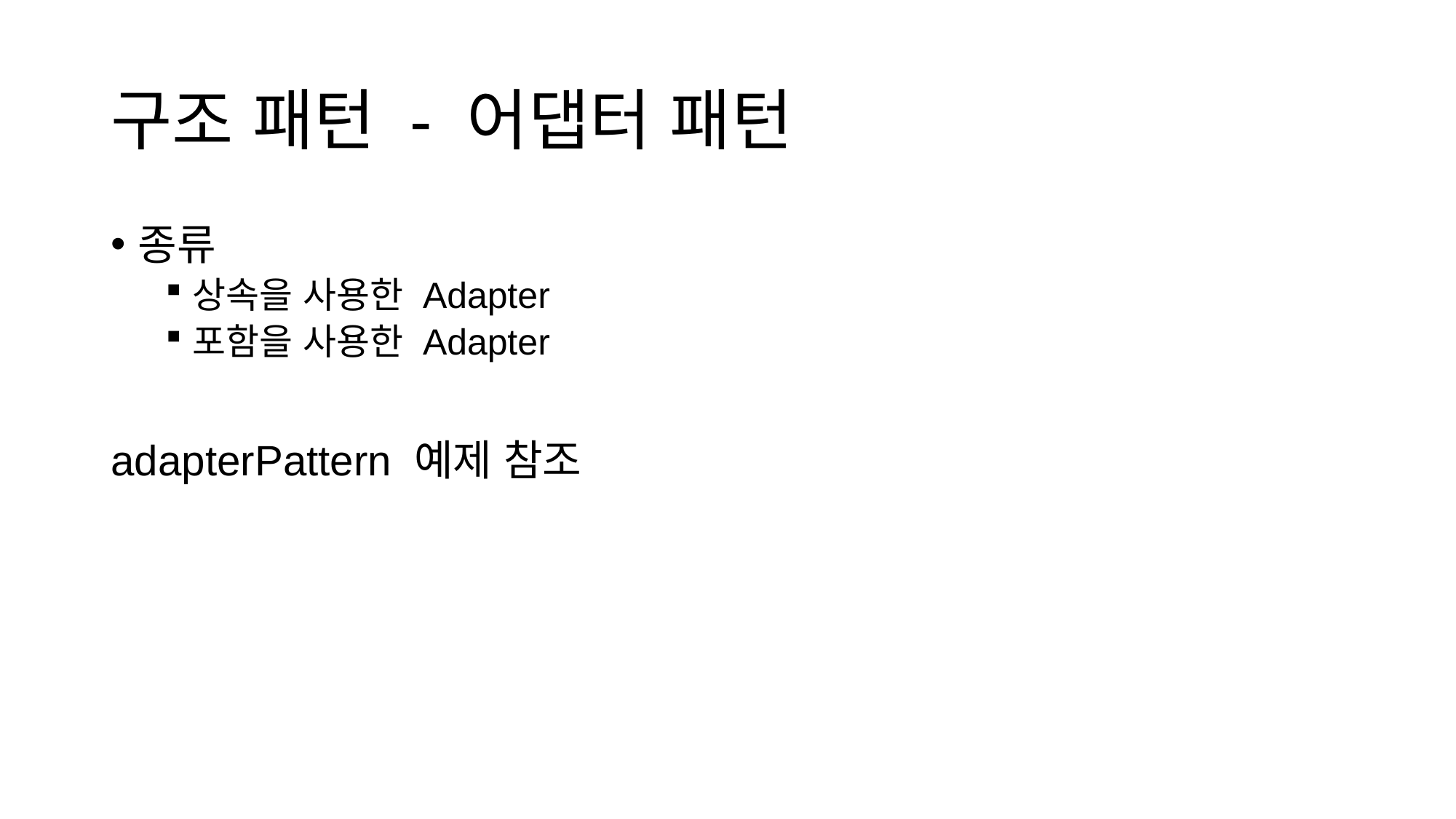

# 구조 패턴 - 어댑터 패턴
종류
상속을 사용한 Adapter
포함을 사용한 Adapter

adapterPattern 예제 참조